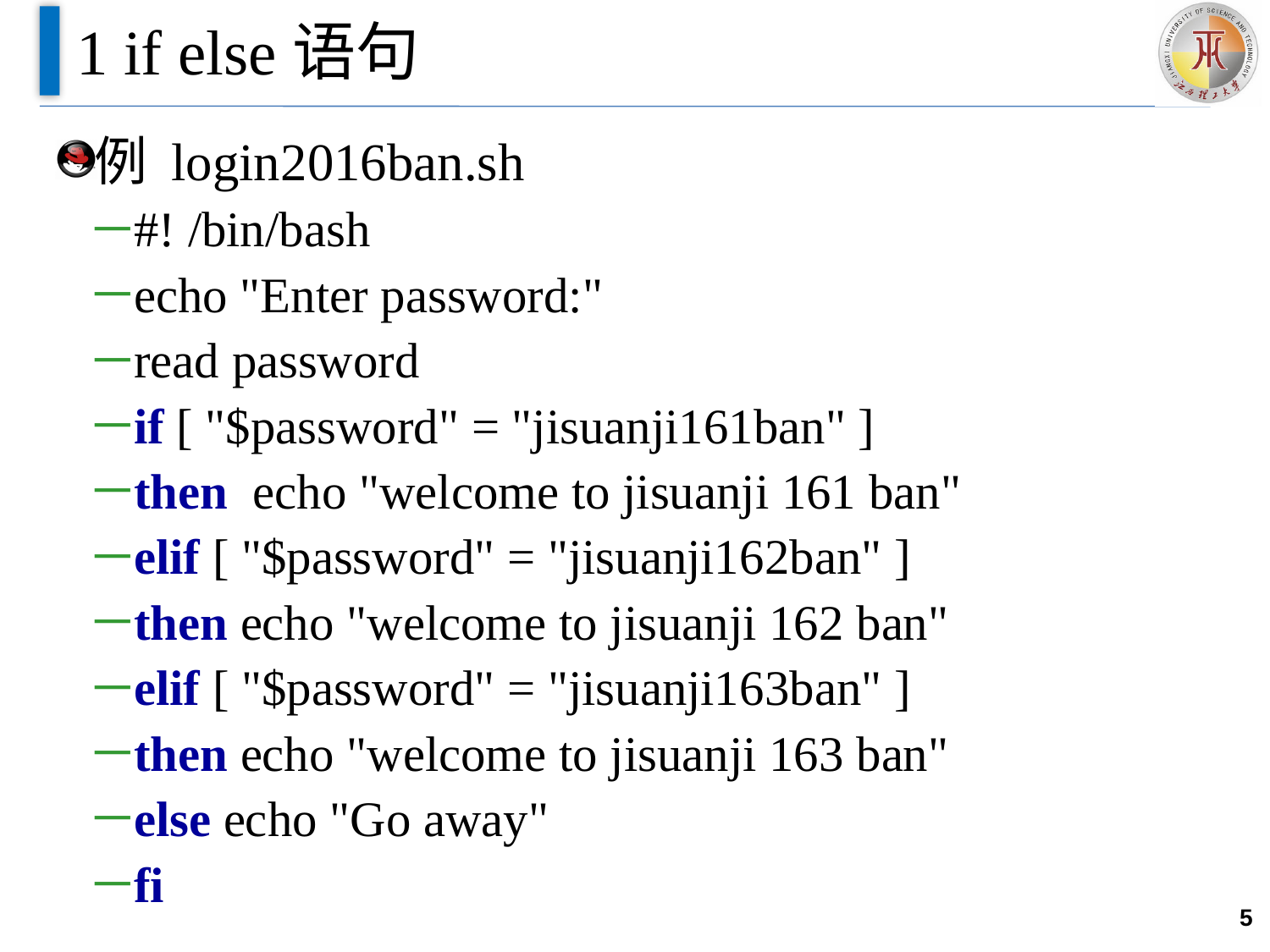

# 1 if else语句
例 login2016ban.sh
#! /bin/bash
echo "Enter password:"
read password
if [ "$password" = "jisuanji161ban" ]
then  echo "welcome to jisuanji 161 ban"
elif [ "$password" = "jisuanji162ban" ]
then echo "welcome to jisuanji 162 ban"
elif [ "$password" = "jisuanji163ban" ]
then echo "welcome to jisuanji 163 ban"
else echo "Go away"
fi
5